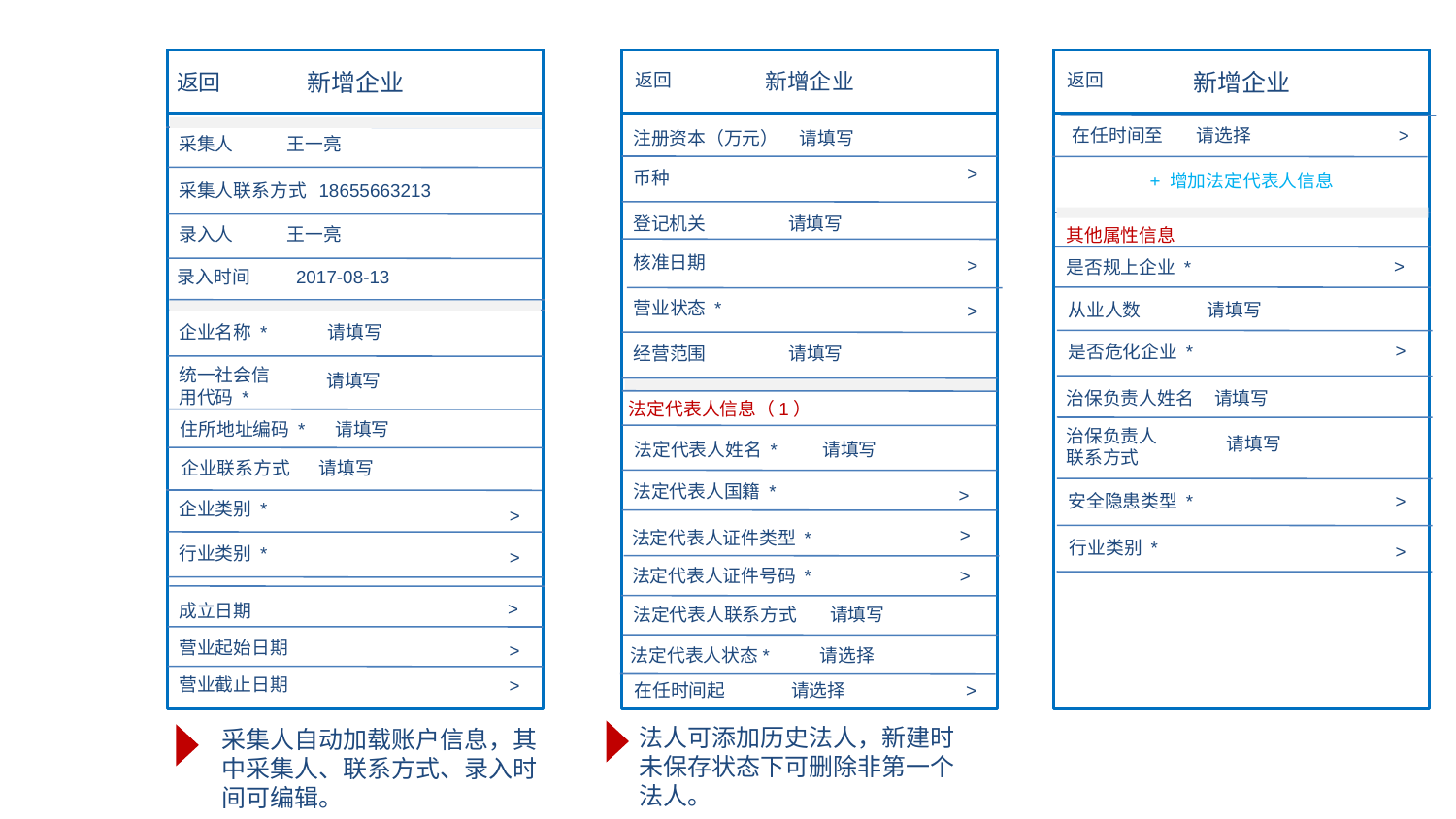

新增企业

新增企业

新增企业
返回
返回
返回

在任时间至        请选择
    >
注册资本（万元）     请填写
币种
登记机关                    请填写
核准日期
采集人             王一亮
采集人联系方式  18655663213
录入人             王一亮
录入时间          2017-08-13
    >
+ 增加法定代表人信息

其他属性信息
    >
是否规上企业 *
从业人数                请填写
    >
是否危化企业 *
治保负责人姓名     请填写
治保负责人
联系方式
请填写
    >
安全隐患类型 *
行业类别 *
    >
    >
营业状态 *
    >

企业名称 *           请填写
经营范围                    请填写
请填写
统一社会信
用代码 *

法定代表人信息（1）
法定代表人姓名 *        请填写
法定代表人国籍 *
法定代表人证件类型 *
法定代表人证件号码 *
法定代表人联系方式        请填写
 住所地址编码 *     请填写
企业联系方式       请填写
    >
企业类别 *
    >
    >
行业类别 *
    >
    >
    >
成立日期
营业起始日期
    >
法定代表人状态*         请选择
营业截止日期
    >
    >
在任时间起                请选择
法人可添加历史法人，新建时未保存状态下可删除非第一个法人。
采集人自动加载账户信息，其中采集人、联系方式、录入时间可编辑。